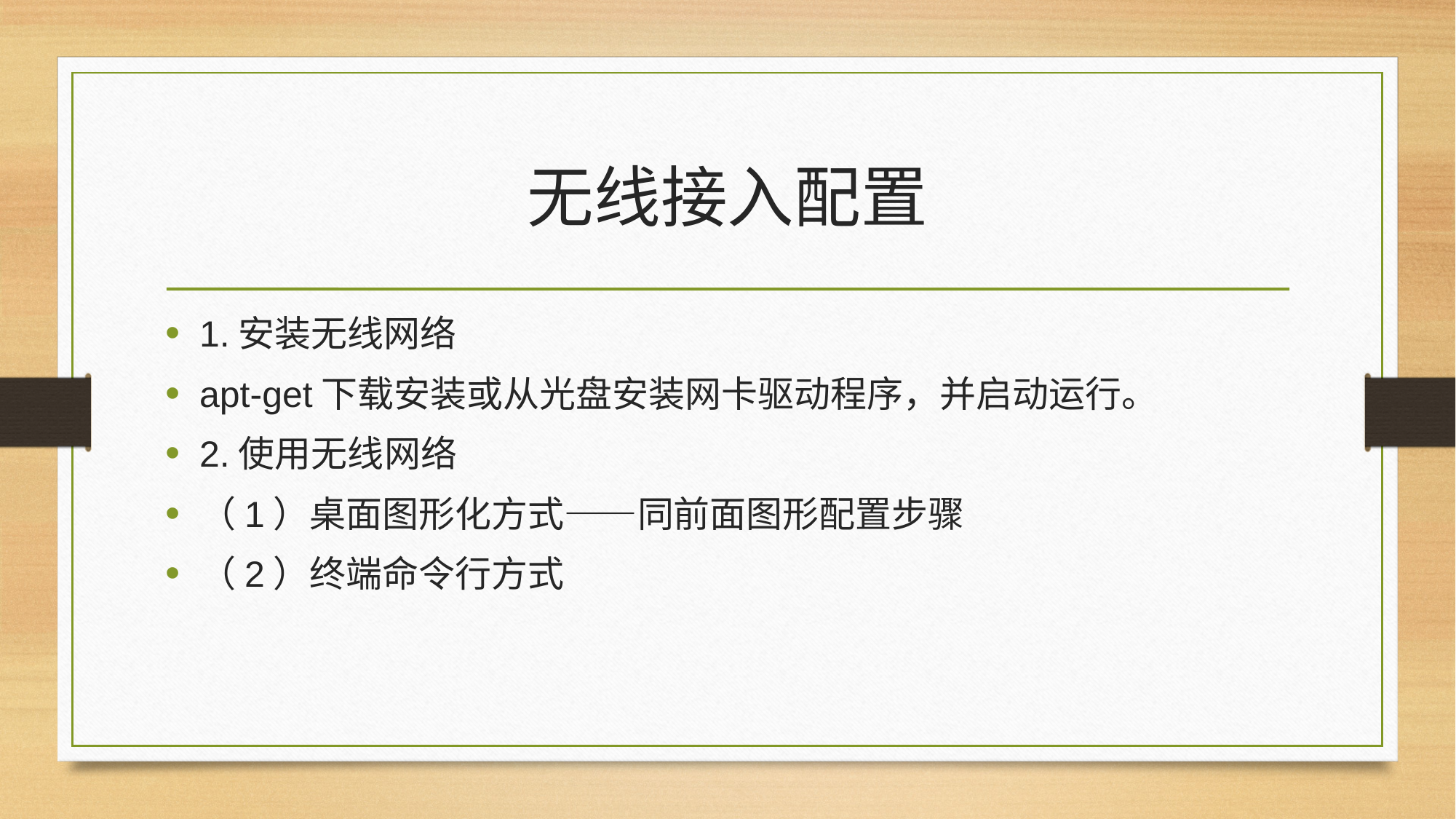

无线接入配置
1.安装无线网络
apt-get下载安装或从光盘安装网卡驱动程序，并启动运行。
2.使用无线网络
（1）桌面图形化方式——同前面图形配置步骤
（2）终端命令行方式